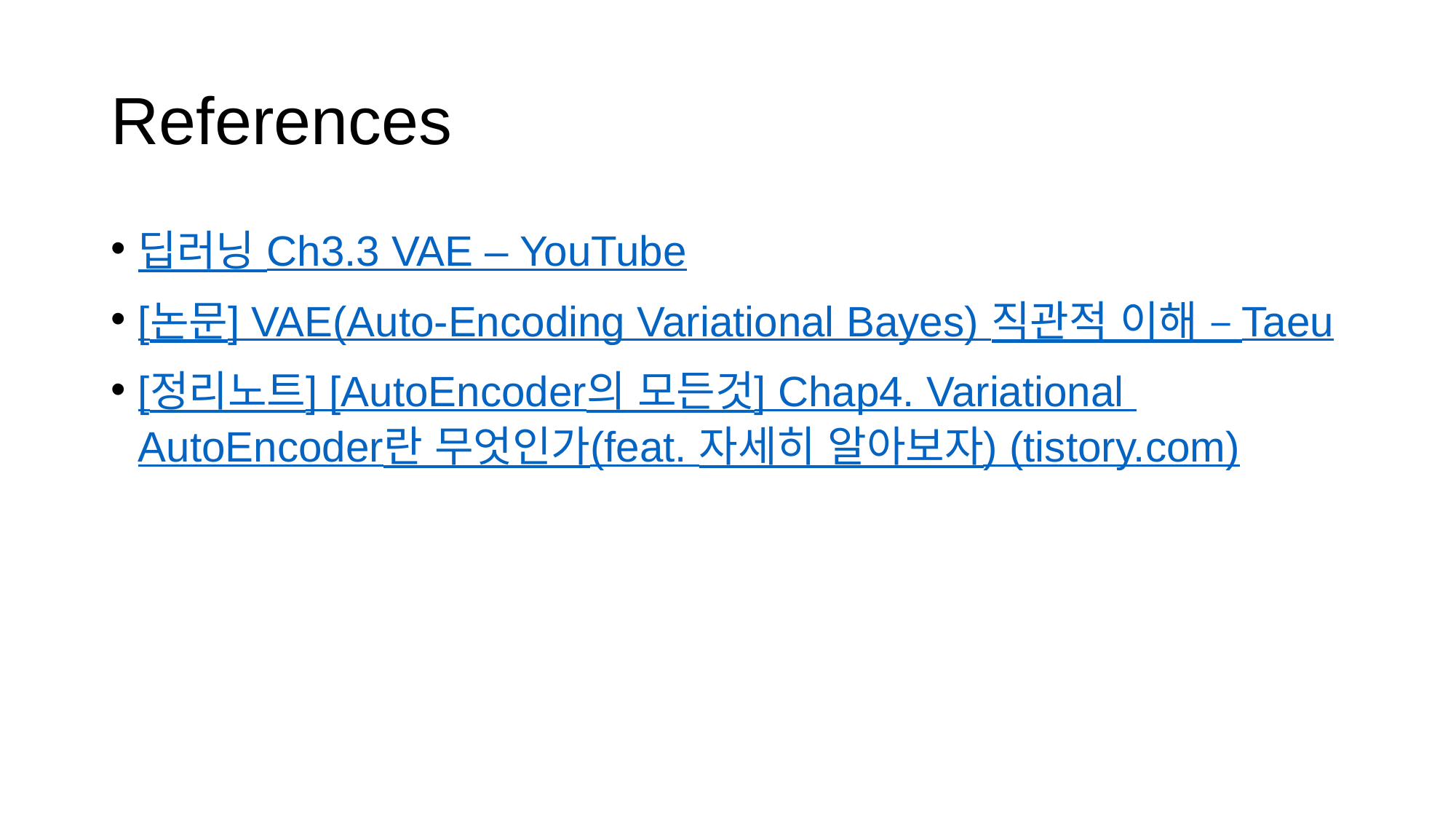

# References
딥러닝 Ch3.3 VAE – YouTube
[논문] VAE(Auto-Encoding Variational Bayes) 직관적 이해 – Taeu
[정리노트] [AutoEncoder의 모든것] Chap4. Variational AutoEncoder란 무엇인가(feat. 자세히 알아보자) (tistory.com)